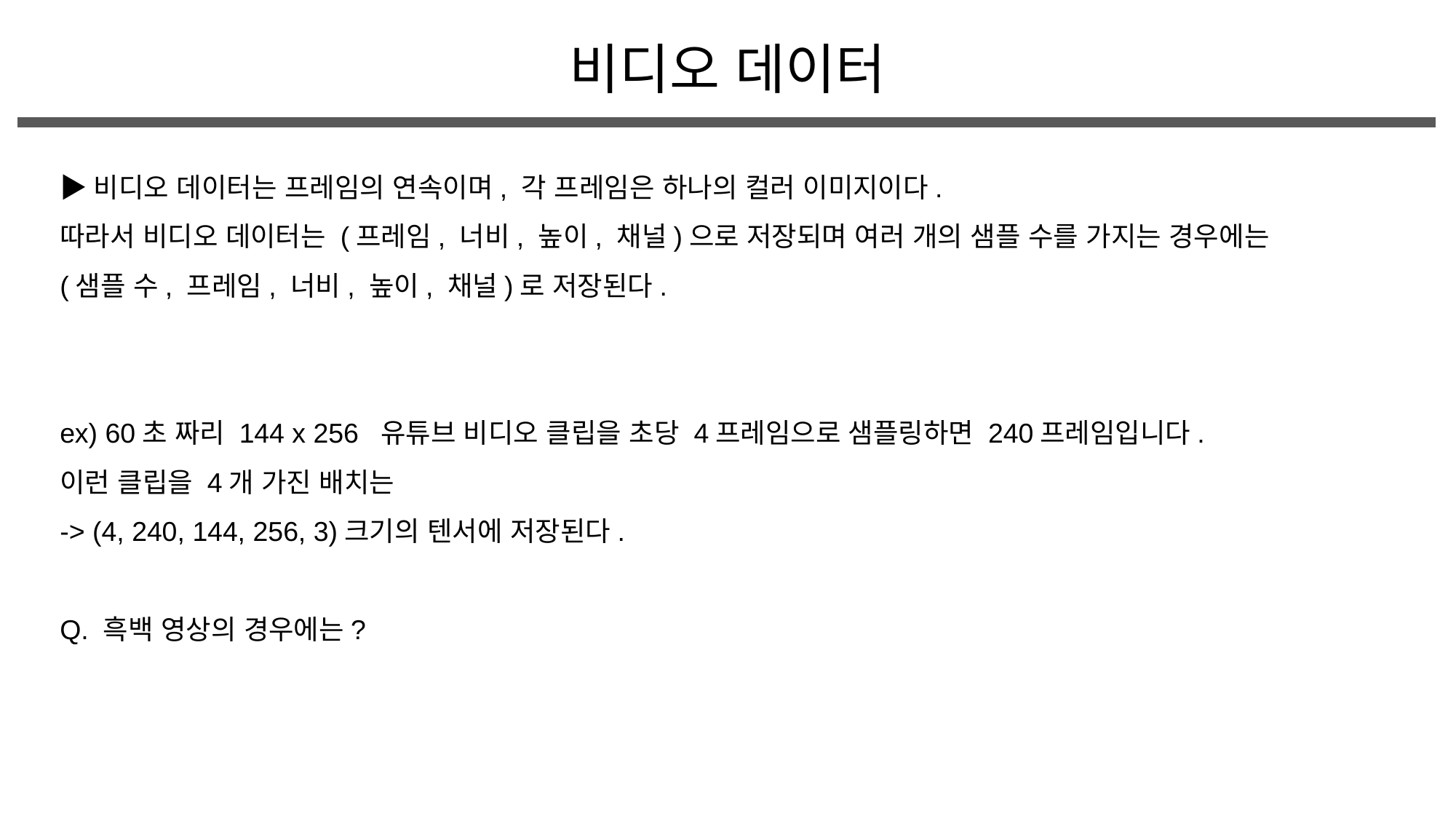

비디오 데이터

▶비디오 데이터는 프레임의 연속이며, 각 프레임은 하나의 컬러 이미지이다.
따라서 비디오 데이터는 (프레임, 너비, 높이, 채널)으로 저장되며 여러 개의 샘플 수를 가지는 경우에는
(샘플 수, 프레임, 너비, 높이, 채널)로 저장된다.

ex) 60초 짜리 144 x 256  유튜브 비디오 클립을 초당 4프레임으로 샘플링하면 240프레임입니다.
이런 클립을 4개 가진 배치는
-> (4, 240, 144, 256, 3)크기의 텐서에 저장된다.

Q. 흑백 영상의 경우에는?